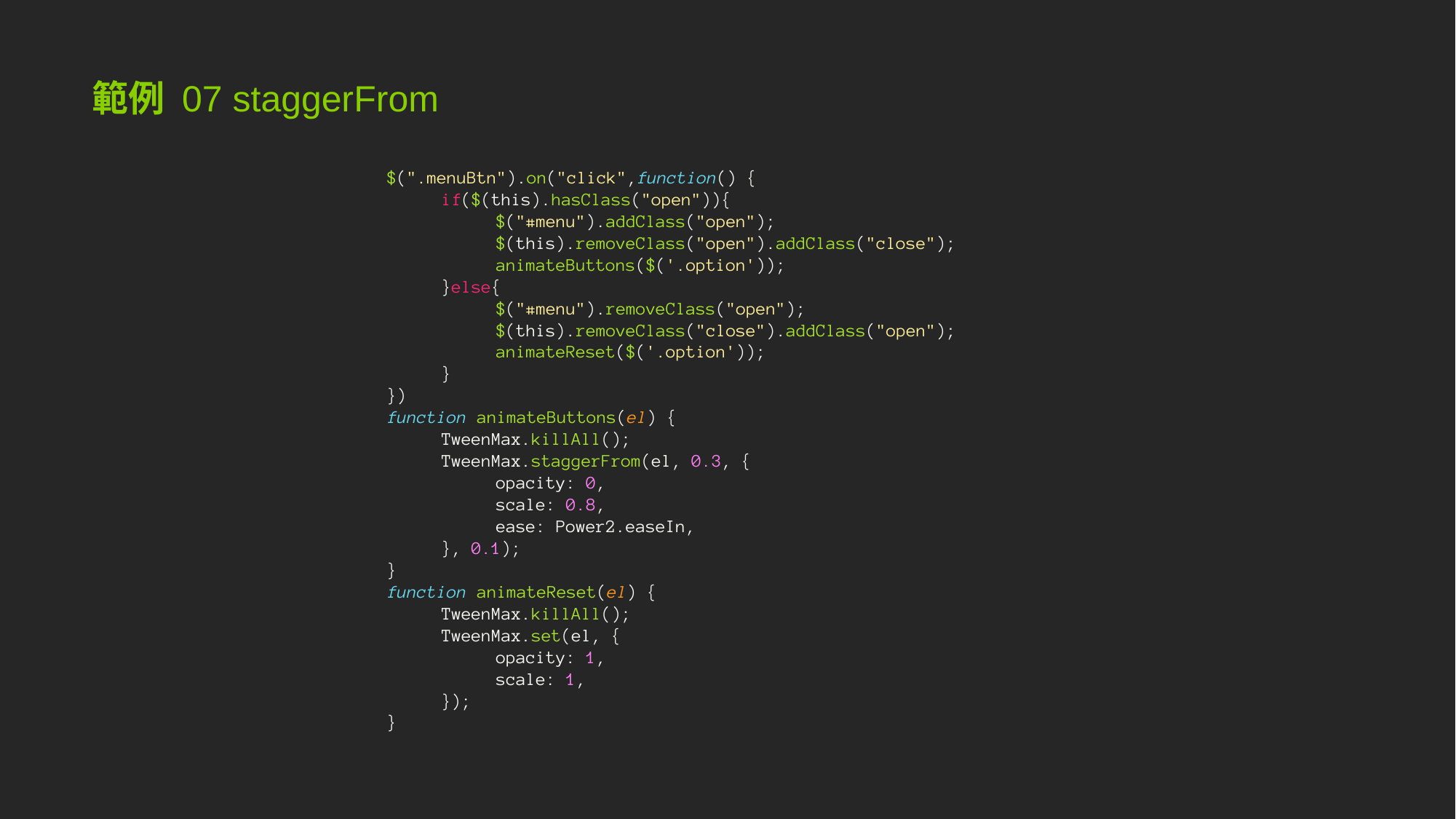

範例 07 staggerFrom
$(".menuBtn").on("click",function() {
if($(this).hasClass("open")){
$("#menu").addClass("open");
$(this).removeClass("open").addClass("close");
animateButtons($('.option'));
}else{
$("#menu").removeClass("open");
$(this).removeClass("close").addClass("open");
animateReset($('.option'));
}
})
function animateButtons(el) {
TweenMax.killAll();
TweenMax.staggerFrom(el, 0.3, {
opacity: 0,
scale: 0.8,
ease: Power2.easeIn,
}, 0.1);
}
function animateReset(el) {
TweenMax.killAll();
TweenMax.set(el, {
opacity: 1,
scale: 1,
});
}